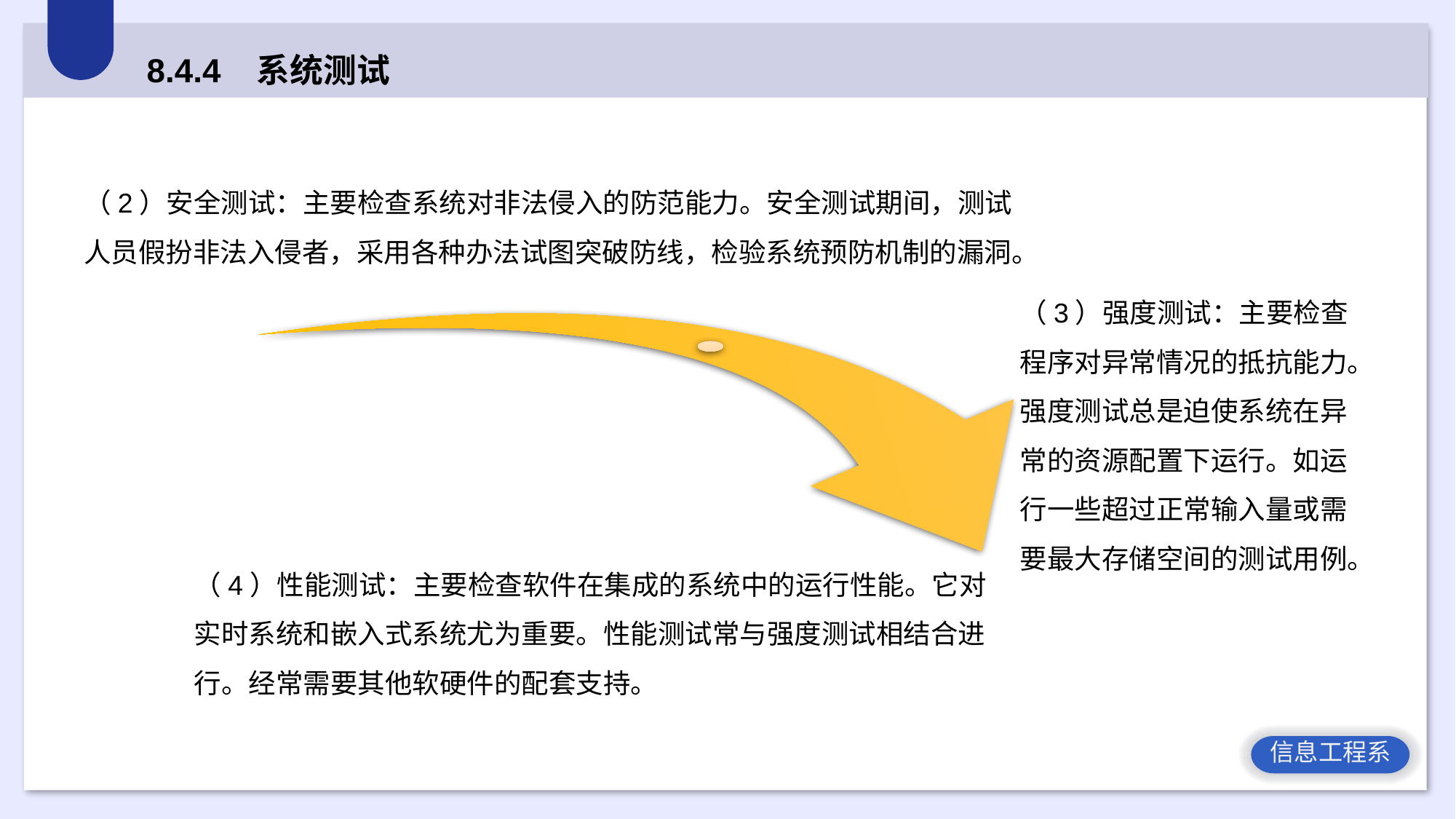

8.4.4   系统测试
（2）安全测试：主要检查系统对非法侵入的防范能力。安全测试期间，测试人员假扮非法入侵者，采用各种办法试图突破防线，检验系统预防机制的漏洞。
（3）强度测试：主要检查程序对异常情况的抵抗能力。强度测试总是迫使系统在异常的资源配置下运行。如运行一些超过正常输入量或需要最大存储空间的测试用例。

（4）性能测试：主要检查软件在集成的系统中的运行性能。它对实时系统和嵌入式系统尤为重要。性能测试常与强度测试相结合进行。经常需要其他软硬件的配套支持。